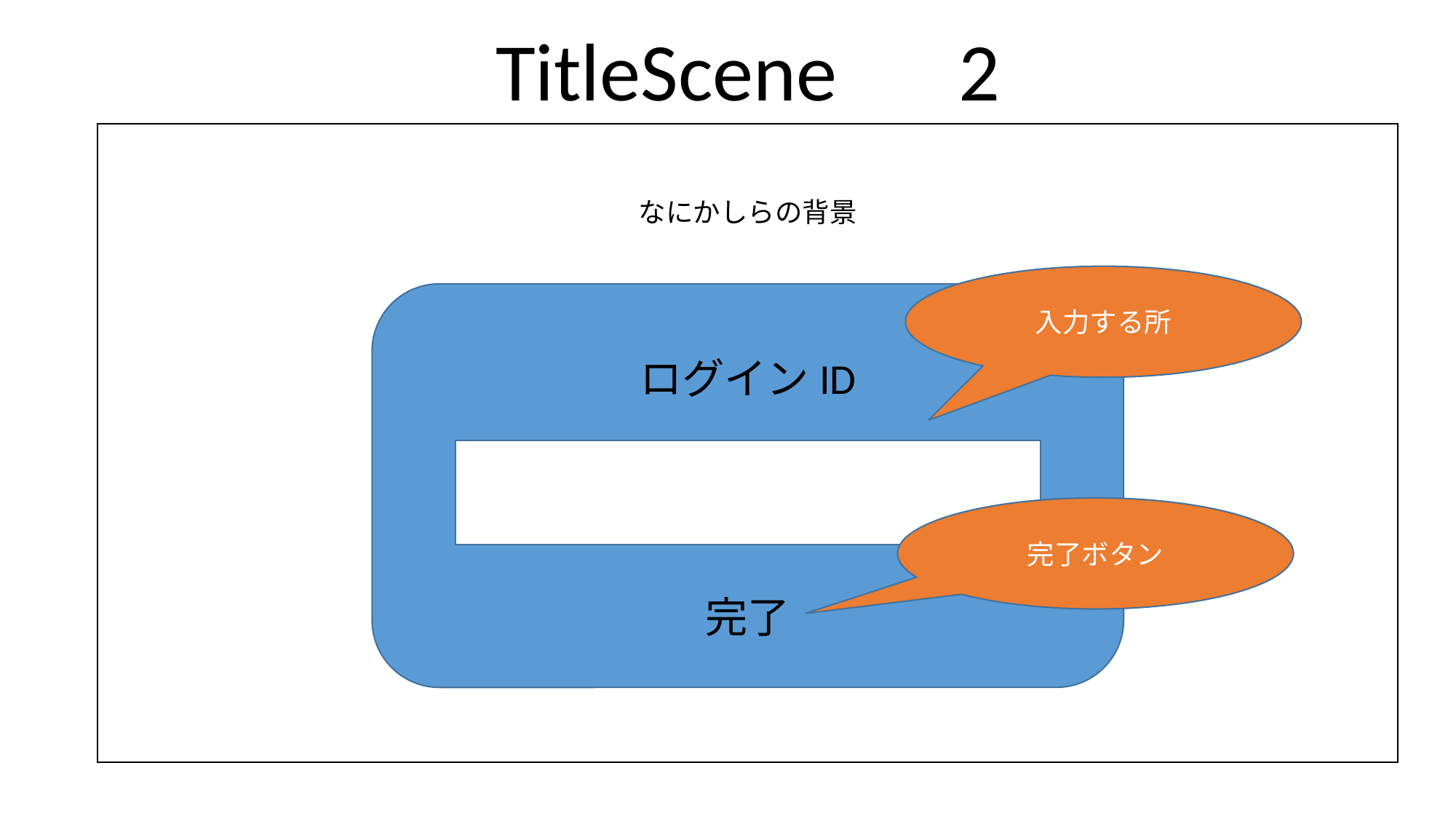

TitleScene　2

なにかしらの背景
入力する所

ログインID
Magic Mastery

完了ボタン
完了